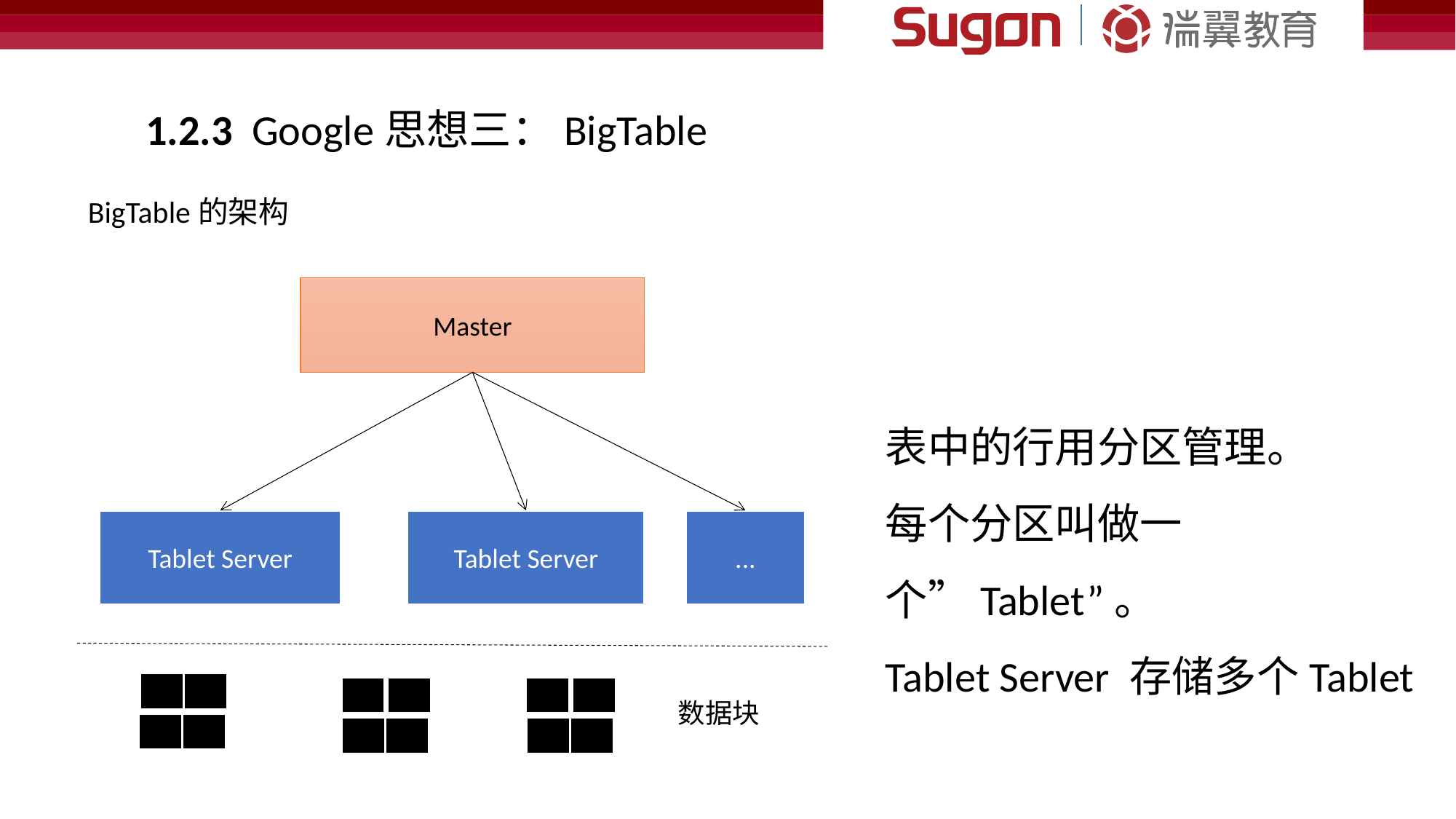

1.2.3  Google思想三：BigTable
BigTable的架构
Master
表中的行用分区管理。
每个分区叫做一个”Tablet”。
Tablet Server 存储多个Tablet
Tablet Server
Tablet Server
...

数据块